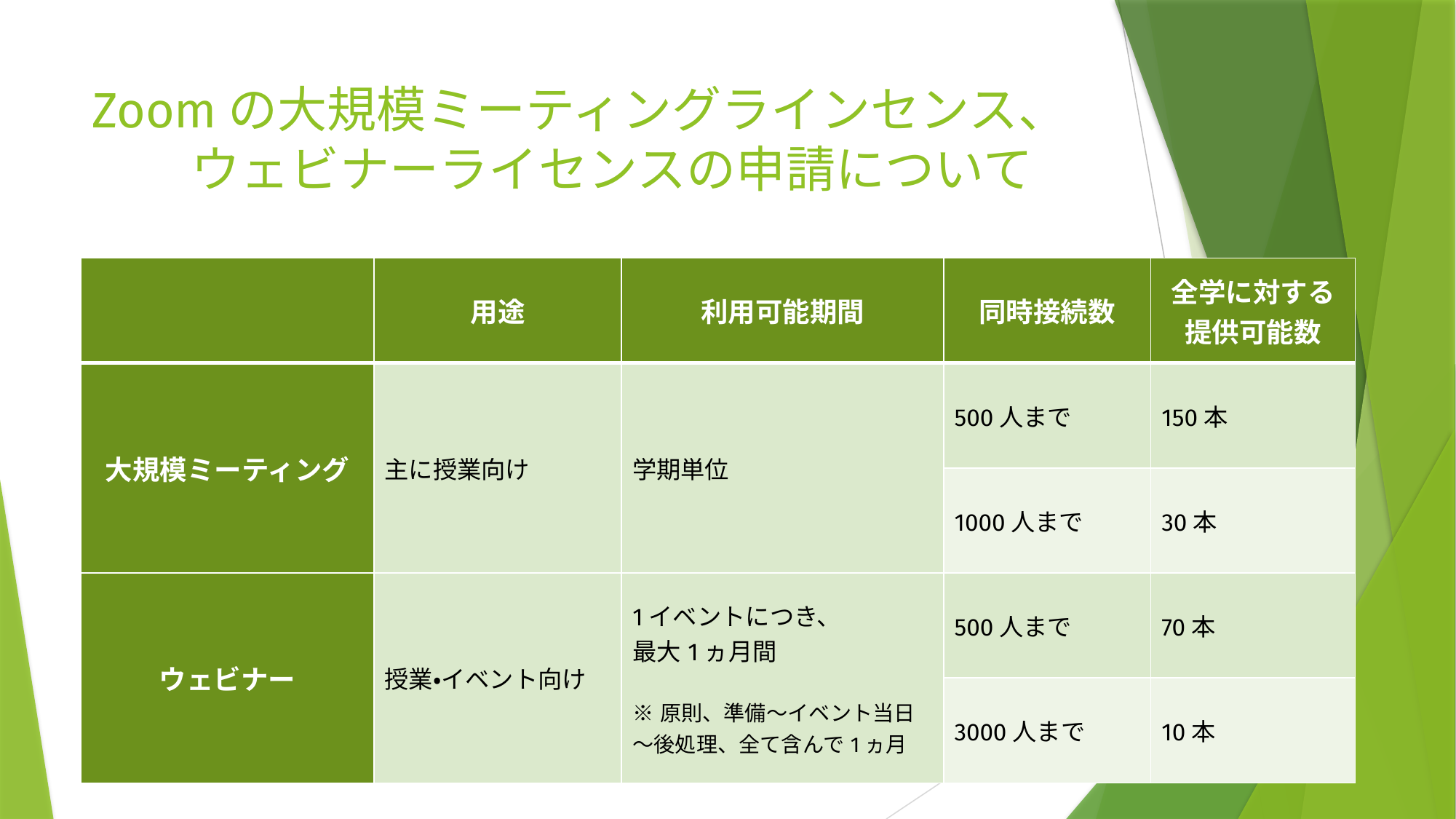

# Zoomの大規模ミーティングラインセンス、 　　ウェビナーライセンスの申請について
|  | 用途 | 利用可能期間 | 同時接続数 | 全学に対する 提供可能数 |
| --- | --- | --- | --- | --- |
| 大規模ミーティング | 主に授業向け | 学期単位 | 500人まで | 150本 |
|  |  |  | 1000人まで | 30本 |
| ウェビナー | 授業・イベント向け | 1イベントにつき、 最大1ヵ月間 ※原則、準備～イベント当日～後処理、全て含んで1ヵ月 | 500人まで | 70本 |
|  |  |  | 3000人まで | 10本 |